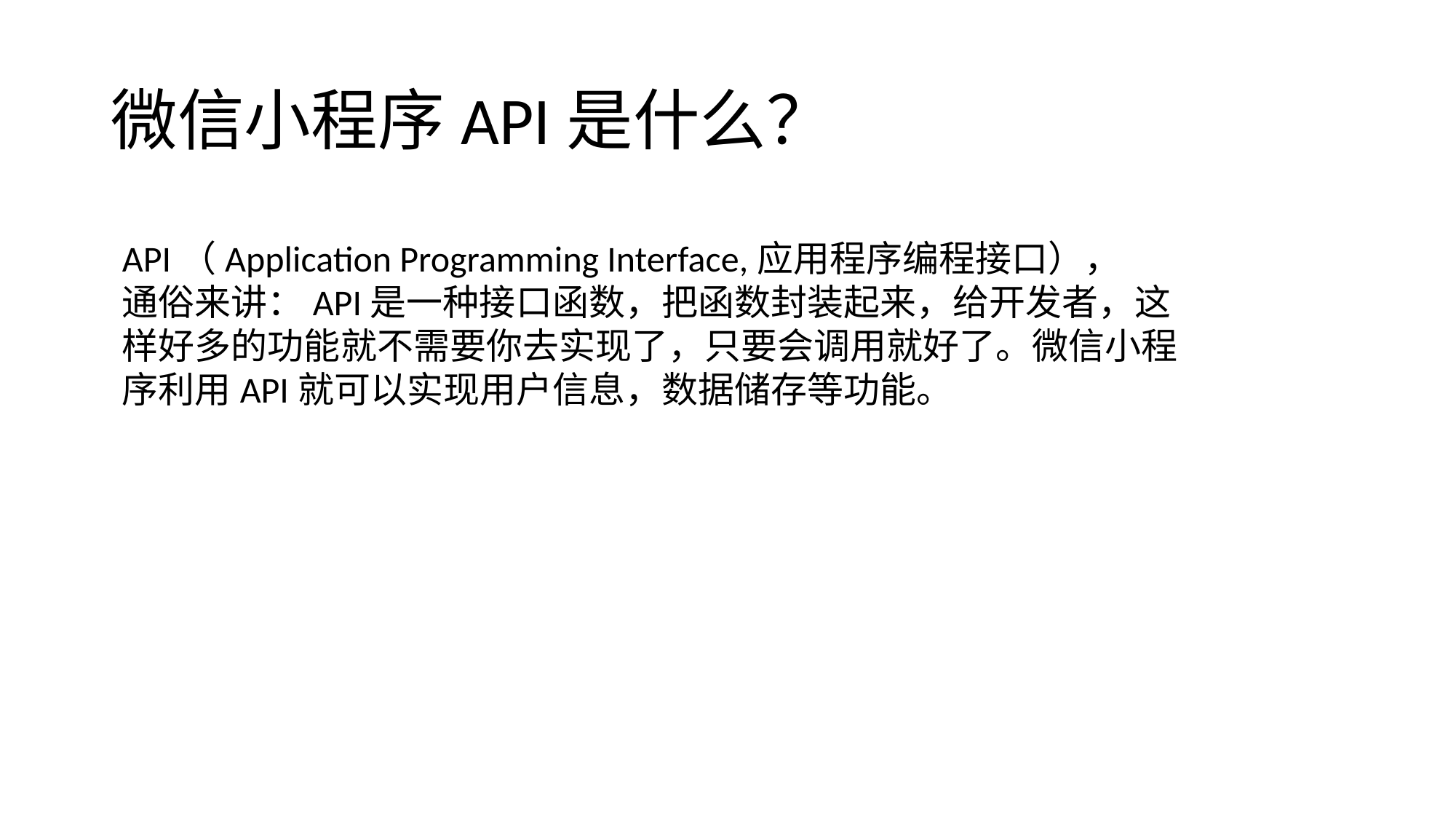

# 微信小程序API是什么？
API（Application Programming Interface,应用程序编程接口），
通俗来讲：API是一种接口函数，把函数封装起来，给开发者，这样好多的功能就不需要你去实现了，只要会调用就好了。微信小程序利用API就可以实现用户信息，数据储存等功能。